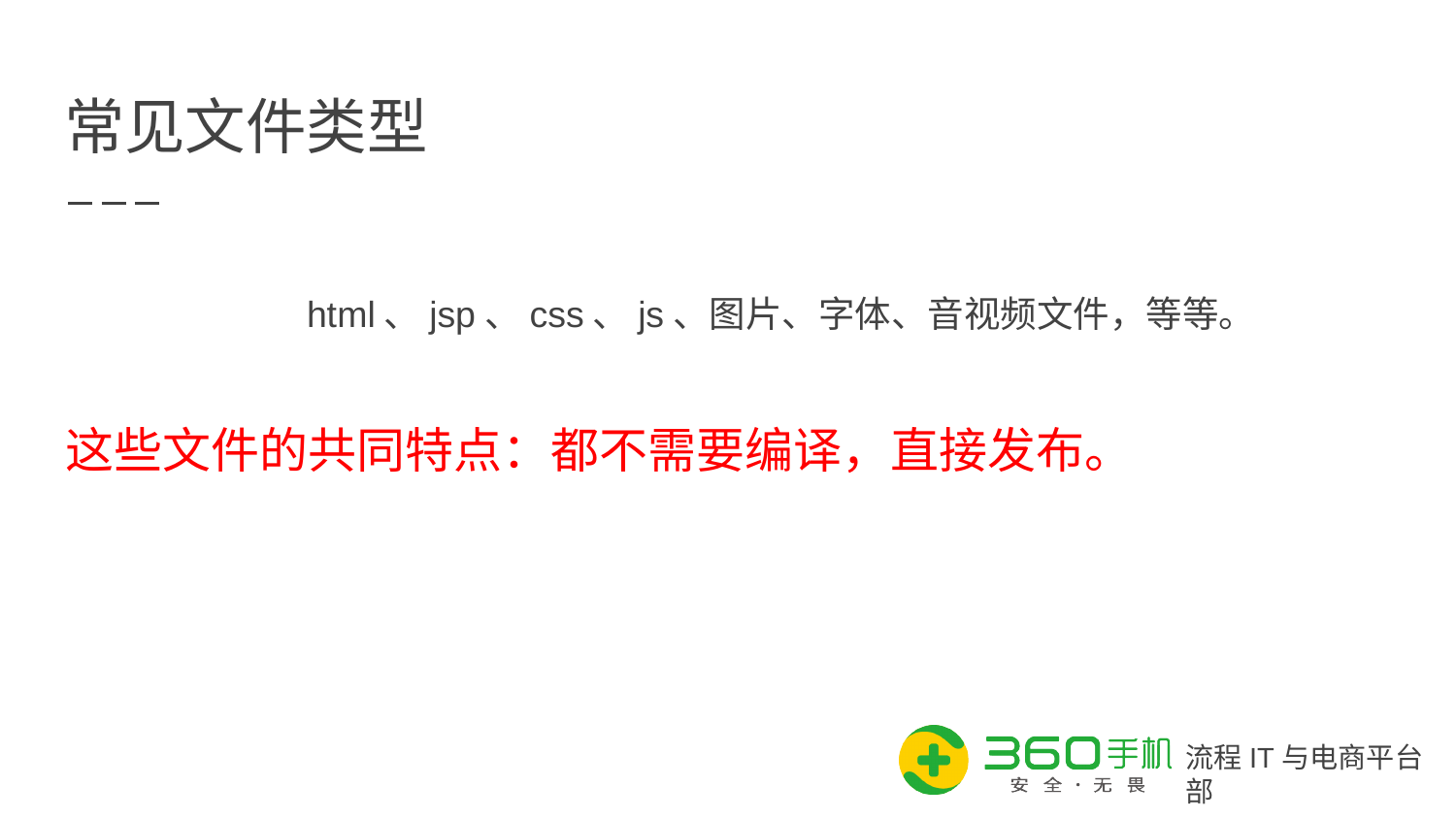

# 常见文件类型

html、jsp、css、js、图片、字体、音视频文件，等等。

这些文件的共同特点：都不需要编译，直接发布。